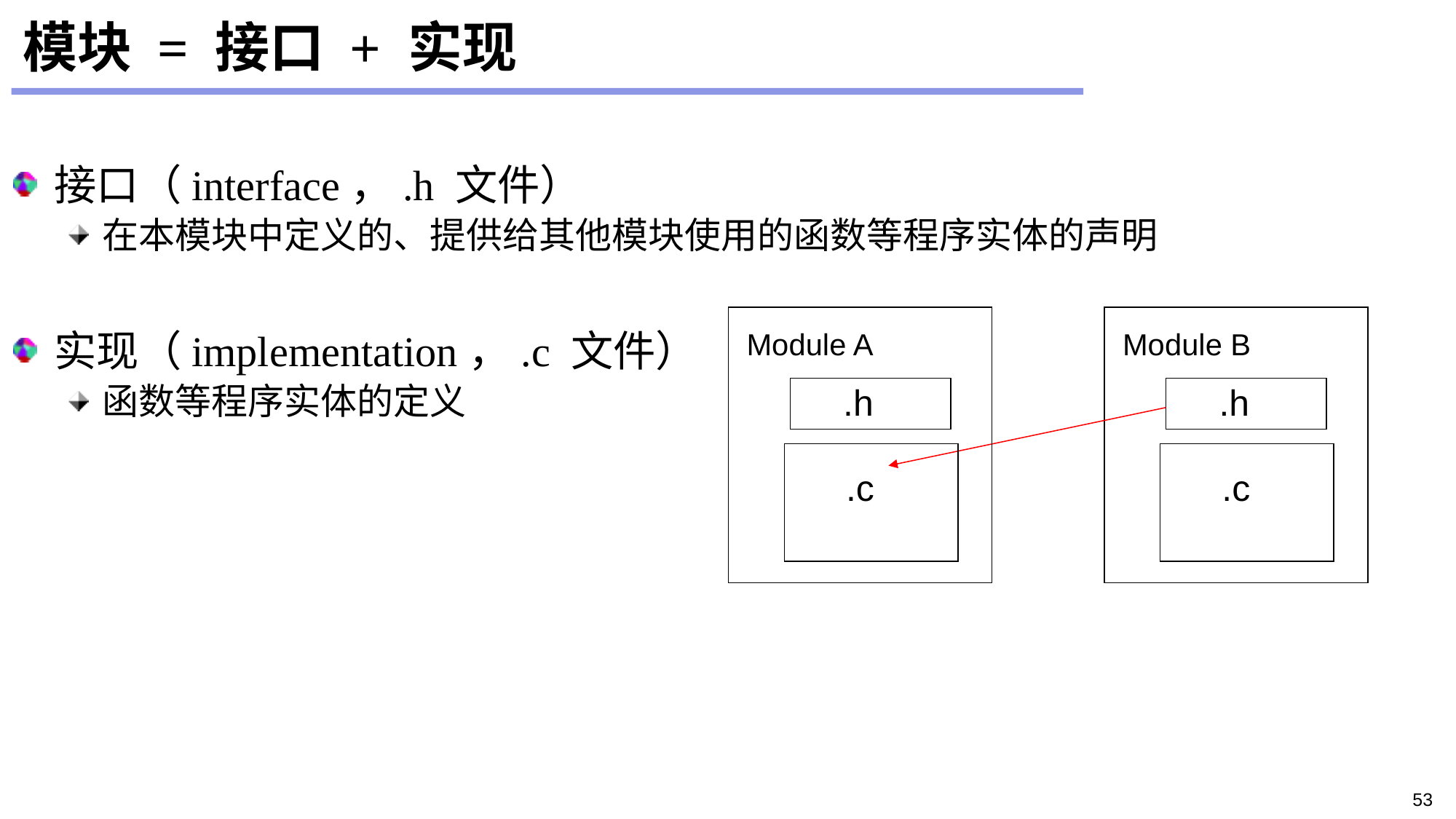

# 模块 = 接口 + 实现

接口（interface，.h 文件）
在本模块中定义的、提供给其他模块使用的函数等程序实体的声明

实现（implementation，.c 文件）
函数等程序实体的定义

 Module A
.h

.c

 Module B
.h

.c

53